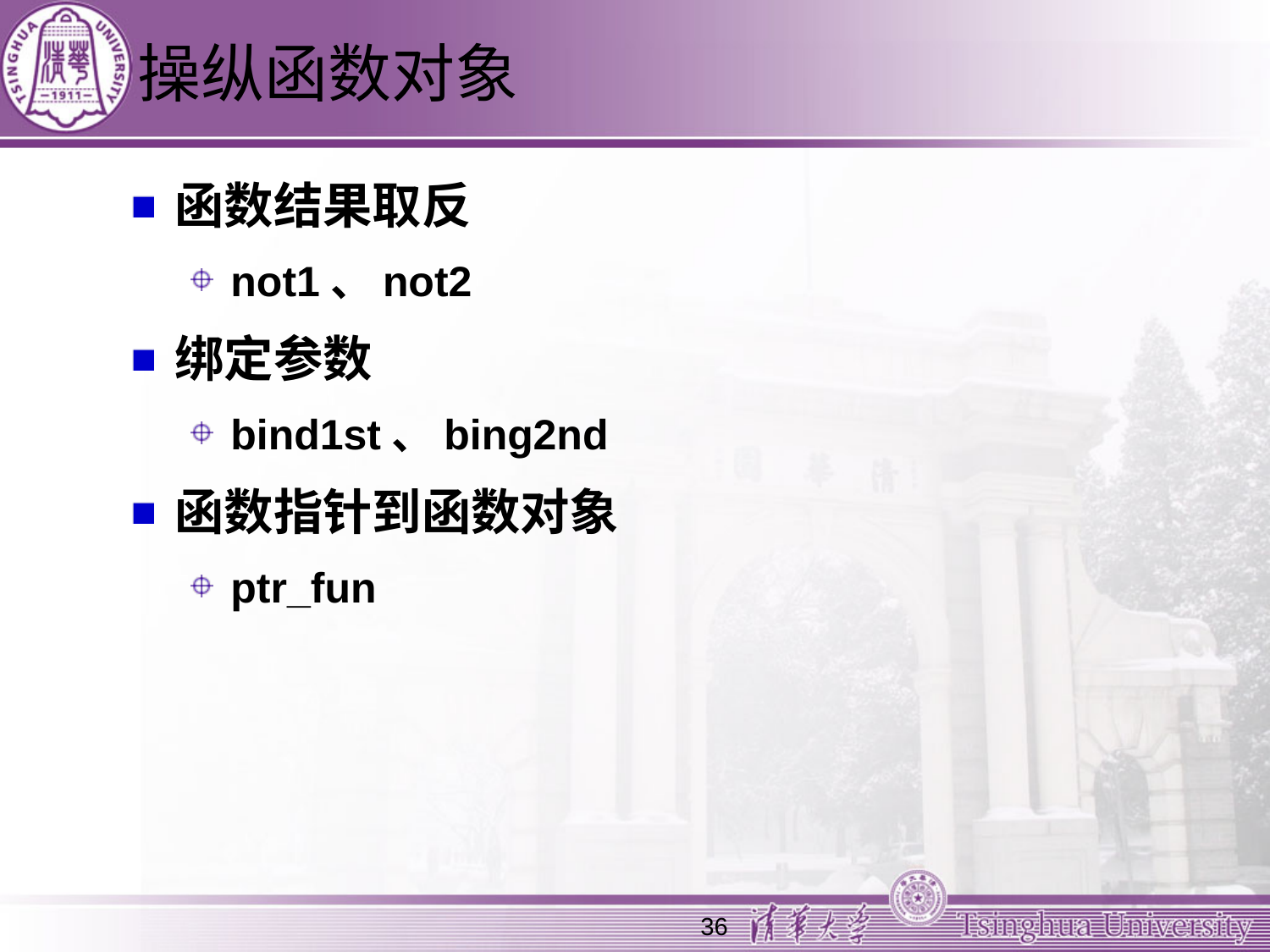

# 操纵函数对象
函数结果取反
not1、not2
绑定参数
bind1st、bing2nd
函数指针到函数对象
ptr_fun
36